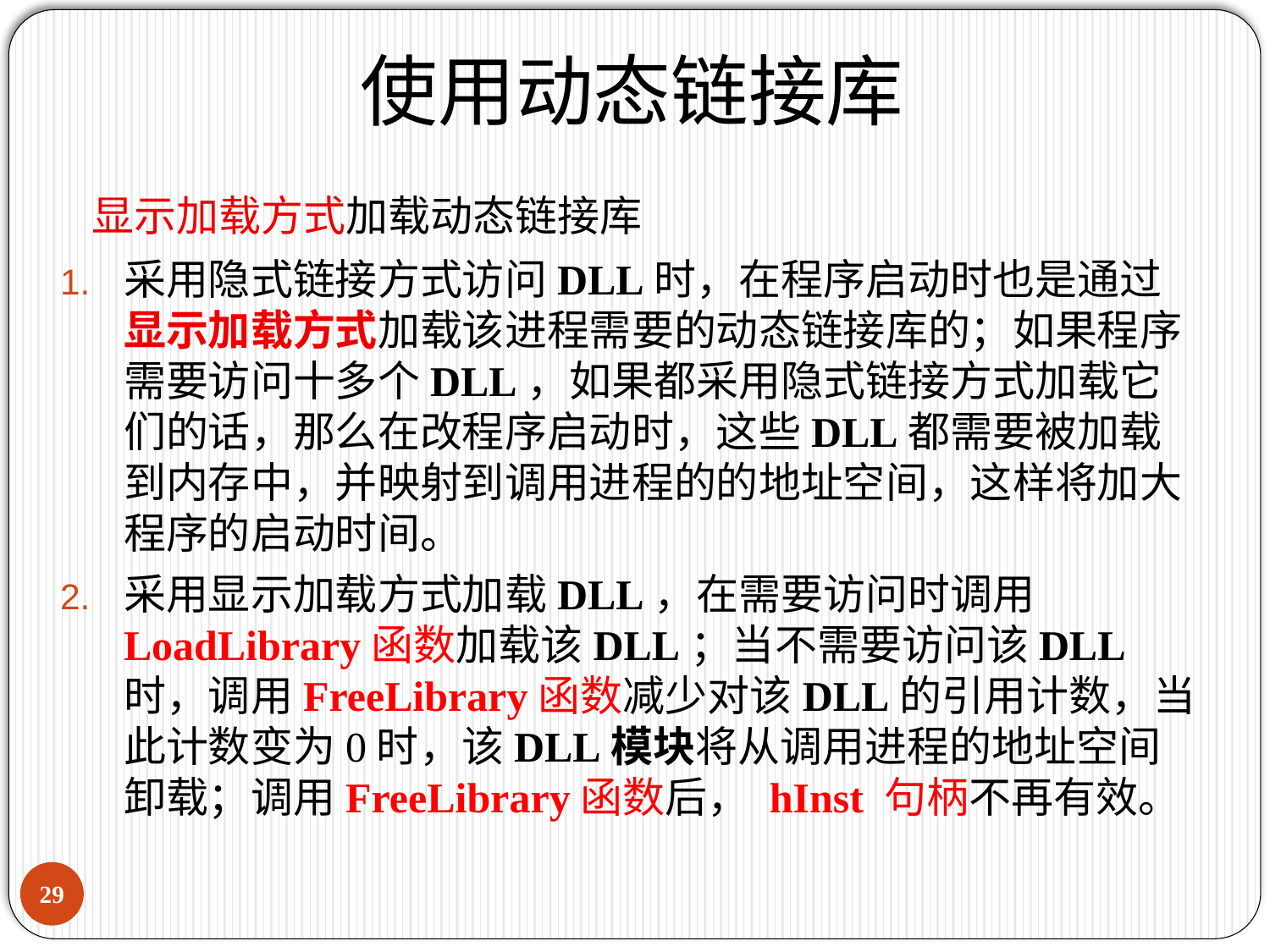

使用动态链接库
  显示加载方式加载动态链接库
采用隐式链接方式访问DLL时，在程序启动时也是通过显示加载方式加载该进程需要的动态链接库的；如果程序需要访问十多个DLL，如果都采用隐式链接方式加载它们的话，那么在改程序启动时，这些DLL都需要被加载到内存中，并映射到调用进程的的地址空间，这样将加大程序的启动时间。
采用显示加载方式加载DLL，在需要访问时调用LoadLibrary函数加载该DLL；当不需要访问该DLL时，调用FreeLibrary函数减少对该DLL的引用计数，当此计数变为0时，该DLL模块将从调用进程的地址空间卸载；调用FreeLibrary函数后， hInst 句柄不再有效。

29